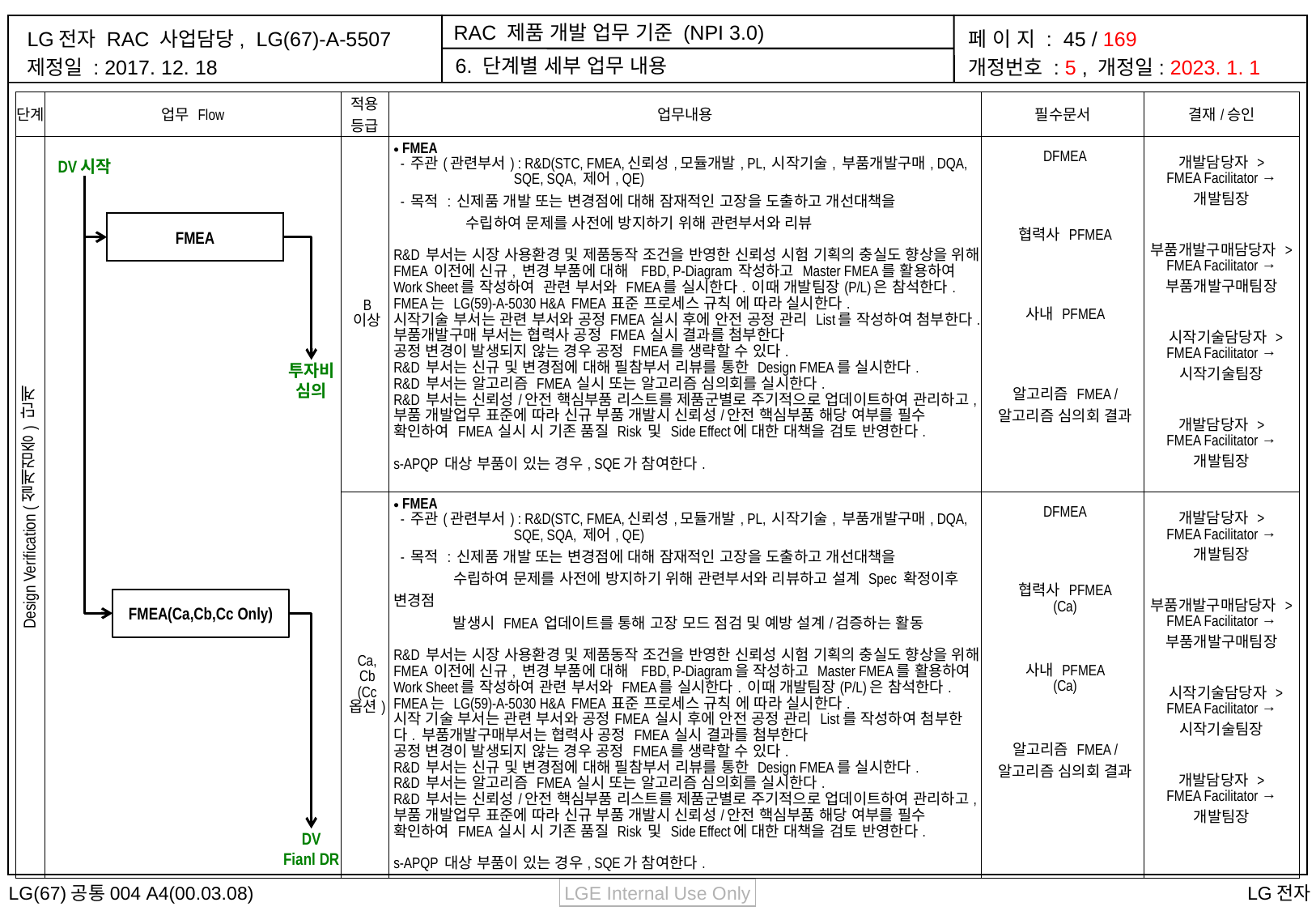

6. 단계별 세부 업무 내용
| 단계 | 업무 Flow | 적용 등급 | 업무내용 | 필수문서 | 결재/승인 |
| --- | --- | --- | --- | --- | --- |
| Design Verification (설계검증) 단계 |  | B 이상 | FMEA - 주관(관련부서) : R&D(STC, FMEA,신뢰성,모듈개발, PL, 시작기술, 부품개발구매, DQA, SQE, SQA, 제어, QE) - 목적 : 신제품 개발 또는 변경점에 대해 잠재적인 고장을 도출하고 개선대책을 수립하여 문제를 사전에 방지하기 위해 관련부서와 리뷰 R&D 부서는 시장 사용환경 및 제품동작 조건을 반영한 신뢰성 시험 기획의 충실도 향상을 위해 FMEA 이전에 신규, 변경 부품에 대해 FBD, P-Diagram 작성하고 Master FMEA를 활용하여 Work Sheet를 작성하여 관련 부서와 FMEA를 실시한다. 이때 개발팀장(P/L)은 참석한다. FMEA는 LG(59)-A-5030 H&A FMEA 표준 프로세스 규칙 에 따라 실시한다. 시작기술 부서는 관련 부서와 공정FMEA 실시 후에 안전 공정 관리 List를 작성하여 첨부한다. 부품개발구매 부서는 협력사 공정 FMEA 실시 결과를 첨부한다 공정 변경이 발생되지 않는 경우 공정 FMEA를 생략할 수 있다. R&D 부서는 신규 및 변경점에 대해 필참부서 리뷰를 통한 Design FMEA를 실시한다. R&D 부서는 알고리즘 FMEA 실시 또는 알고리즘 심의회를 실시한다. R&D 부서는 신뢰성/안전 핵심부품 리스트를 제품군별로 주기적으로 업데이트하여 관리하고, 부품 개발업무 표준에 따라 신규 부품 개발시 신뢰성/안전 핵심부품 해당 여부를 필수 확인하여 FMEA 실시 시 기존 품질 Risk 및 Side Effect에 대한 대책을 검토 반영한다. s-APQP 대상 부품이 있는 경우, SQE가 참여한다. | DFMEA 협력사 PFMEA 사내 PFMEA 알고리즘 FMEA / 알고리즘 심의회 결과 | 개발담당자 > FMEA Facilitator → 개발팀장 부품개발구매담당자 > FMEA Facilitator → 부품개발구매팀장 시작기술담당자 > FMEA Facilitator → 시작기술팀장 개발담당자 > FMEA Facilitator → 개발팀장 |
|  |  | Ca, Cb (Cc 옵션) | FMEA - 주관(관련부서) : R&D(STC, FMEA,신뢰성,모듈개발, PL, 시작기술, 부품개발구매, DQA, SQE, SQA, 제어, QE) - 목적 : 신제품 개발 또는 변경점에 대해 잠재적인 고장을 도출하고 개선대책을 수립하여 문제를 사전에 방지하기 위해 관련부서와 리뷰하고 설계 Spec 확정이후 변경점 발생시 FMEA 업데이트를 통해 고장 모드 점검 및 예방 설계/검증하는 활동 R&D 부서는 시장 사용환경 및 제품동작 조건을 반영한 신뢰성 시험 기획의 충실도 향상을 위해 FMEA 이전에 신규, 변경 부품에 대해 FBD, P-Diagram을 작성하고 Master FMEA를 활용하여 Work Sheet를 작성하여 관련 부서와 FMEA를 실시한다. 이때 개발팀장(P/L)은 참석한다. FMEA는 LG(59)-A-5030 H&A FMEA 표준 프로세스 규칙 에 따라 실시한다. 시작 기술 부서는 관련 부서와 공정FMEA 실시 후에 안전 공정 관리 List를 작성하여 첨부한다. 부품개발구매부서는 협력사 공정 FMEA 실시 결과를 첨부한다 공정 변경이 발생되지 않는 경우 공정 FMEA를 생략할 수 있다. R&D 부서는 신규 및 변경점에 대해 필참부서 리뷰를 통한 Design FMEA를 실시한다. R&D 부서는 알고리즘 FMEA 실시 또는 알고리즘 심의회를 실시한다. R&D 부서는 신뢰성/안전 핵심부품 리스트를 제품군별로 주기적으로 업데이트하여 관리하고, 부품 개발업무 표준에 따라 신규 부품 개발시 신뢰성/안전 핵심부품 해당 여부를 필수 확인하여 FMEA 실시 시 기존 품질 Risk 및 Side Effect에 대한 대책을 검토 반영한다. s-APQP 대상 부품이 있는 경우, SQE가 참여한다. | DFMEA 협력사 PFMEA (Ca) 사내 PFMEA (Ca) 알고리즘 FMEA / 알고리즘 심의회 결과 | 개발담당자 > FMEA Facilitator → 개발팀장 부품개발구매담당자 > FMEA Facilitator → 부품개발구매팀장 시작기술담당자 > FMEA Facilitator → 시작기술팀장 개발담당자 > FMEA Facilitator → 개발팀장 |
DV시작
FMEA
투자비
심의
FMEA(Ca,Cb,Cc Only)
DV
Fianl DR